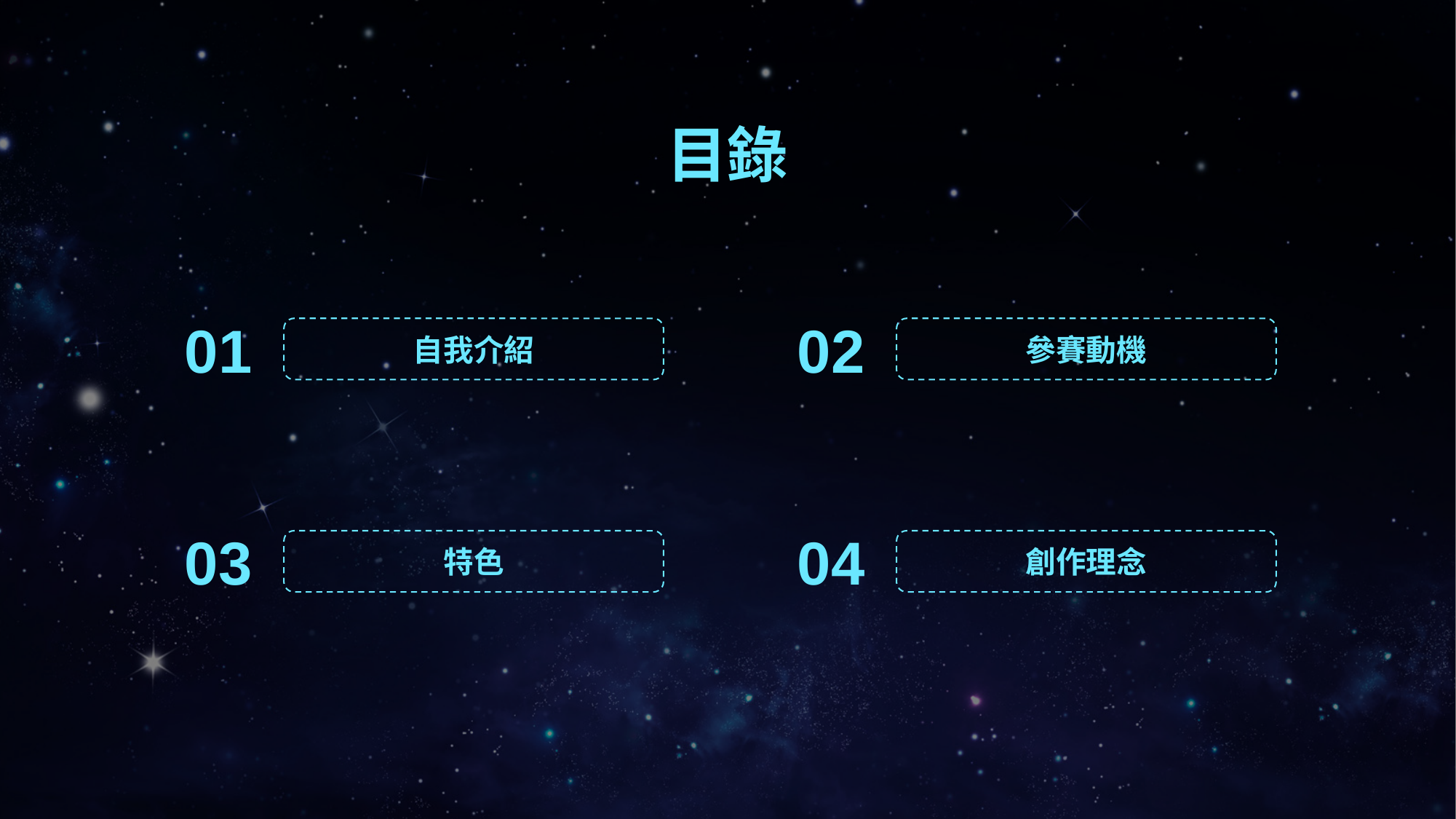

目錄
01
02
自我介紹
參賽動機
03
04
特色
創作理念